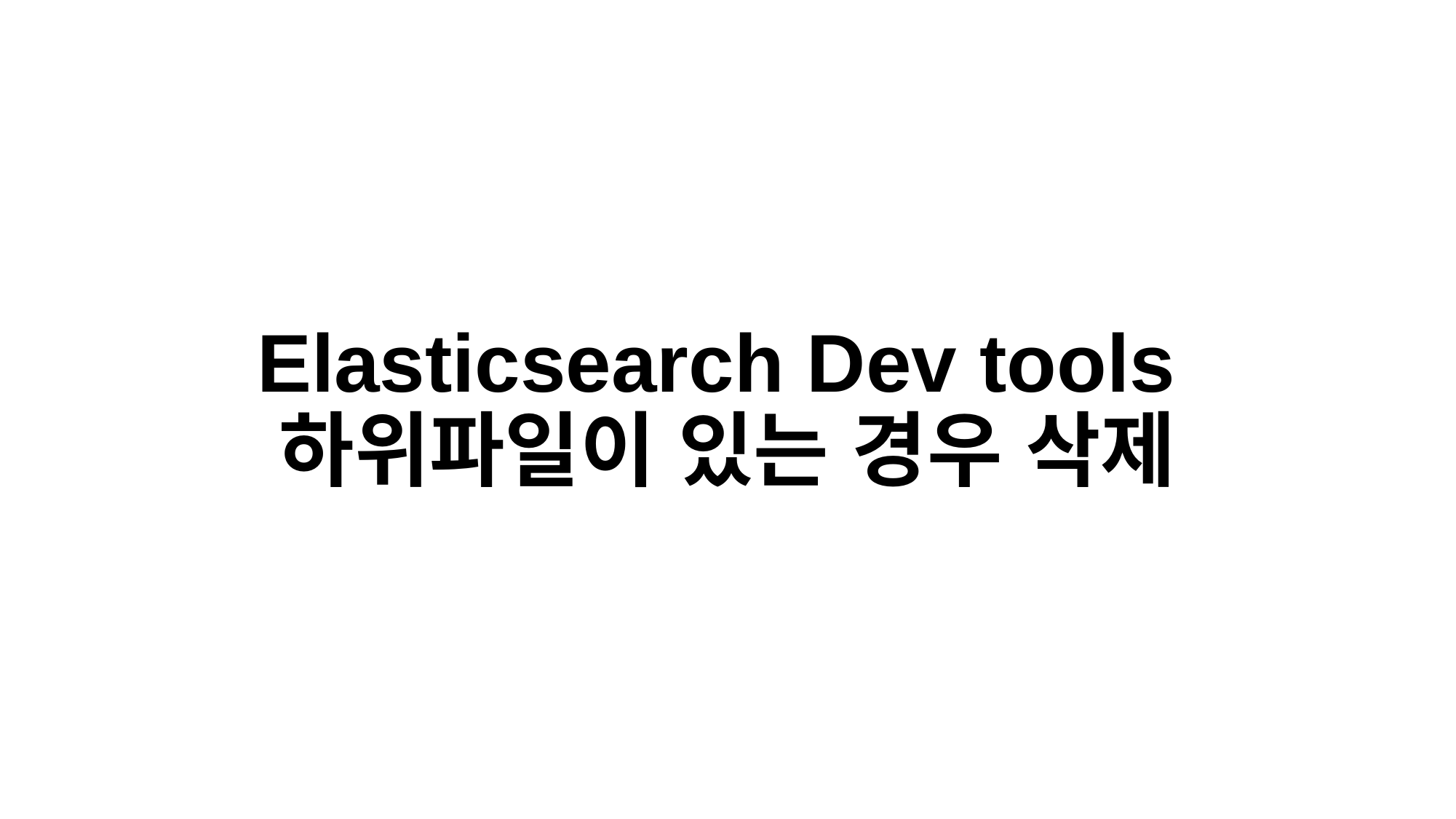

# Elasticsearch Dev tools 하위파일이 있는 경우 삭제